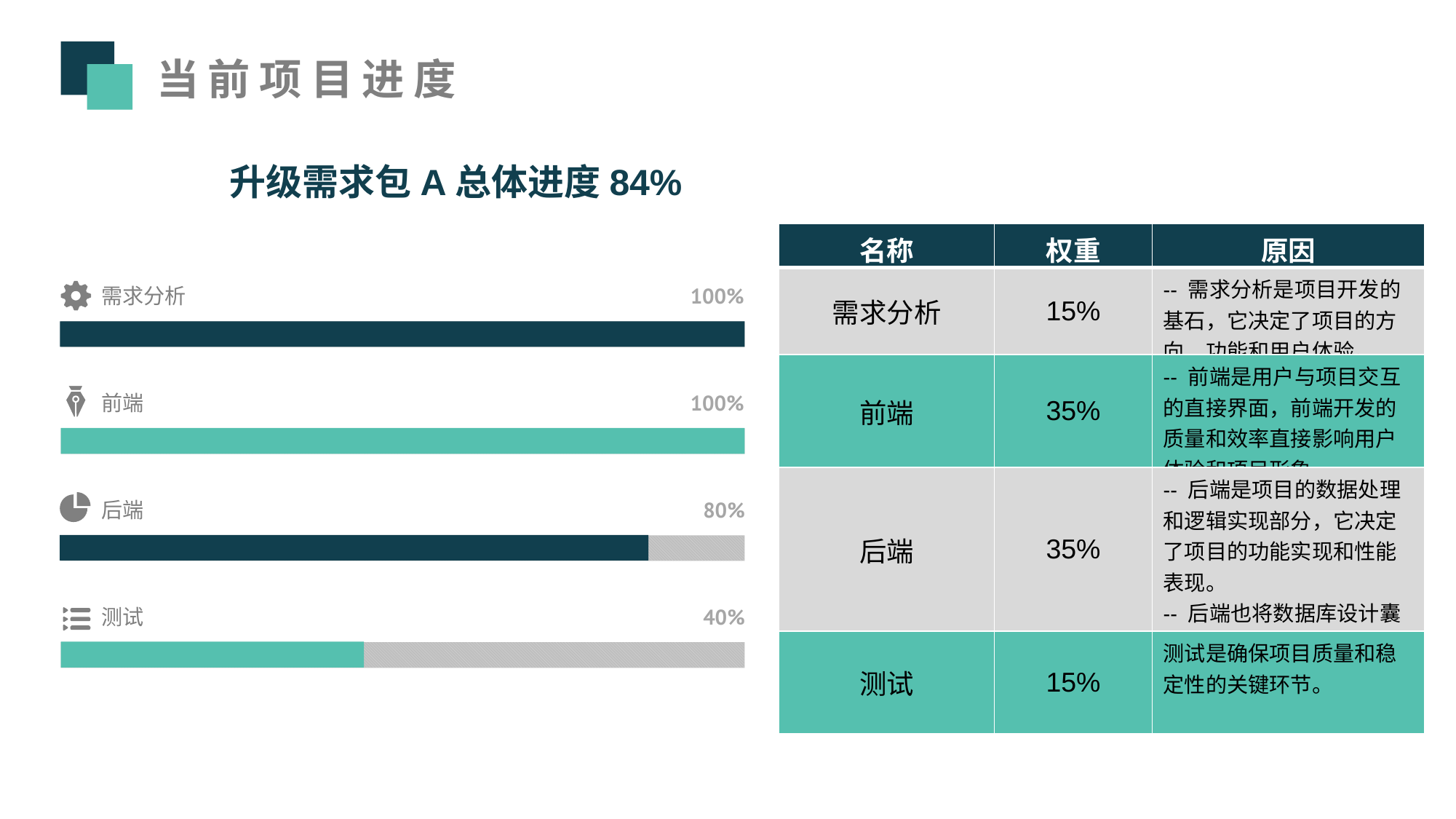

当前项目进度

升级需求包A总体进度84%
| 名称 | 权重 | 原因 |
| --- | --- | --- |
| 需求分析 | 15% | -- 需求分析是项目开发的基石，它决定了项目的方向、功能和用户体验。 |
| 前端 | 35% | -- 前端是用户与项目交互的直接界面，前端开发的质量和效率直接影响用户体验和项目形象 |
| 后端 | 35% | -- 后端是项目的数据处理和逻辑实现部分，它决定了项目的功能实现和性能表现。 -- 后端也将数据库设计囊括其中，所以比前端略高 |
| 测试 | 15% | 测试是确保项目质量和稳定性的关键环节。 |
需求分析
100%

前端
100%

后端
80%

测试
40%